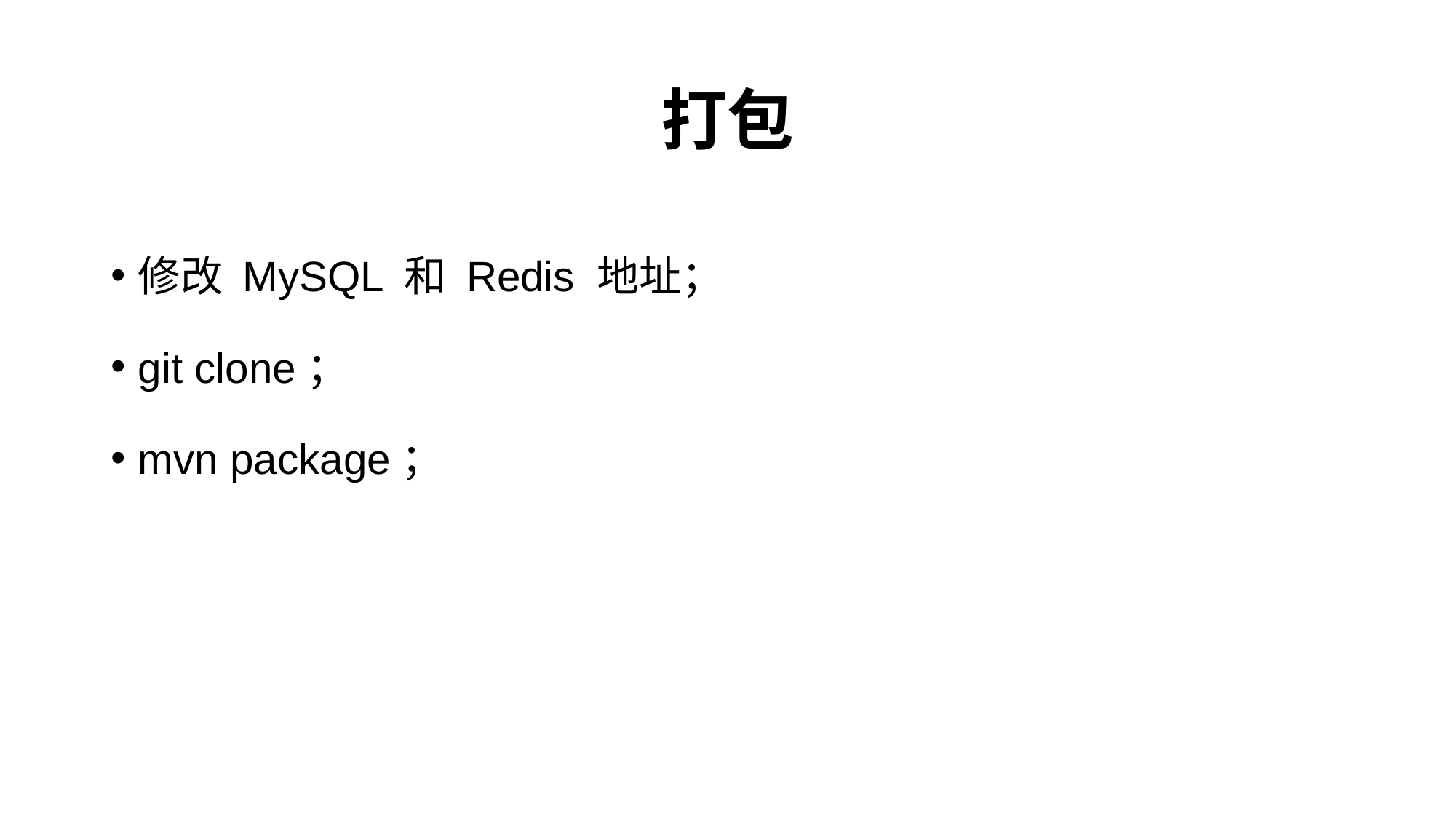

# 打包
修改 MySQL 和 Redis 地址；
git clone；
mvn package；